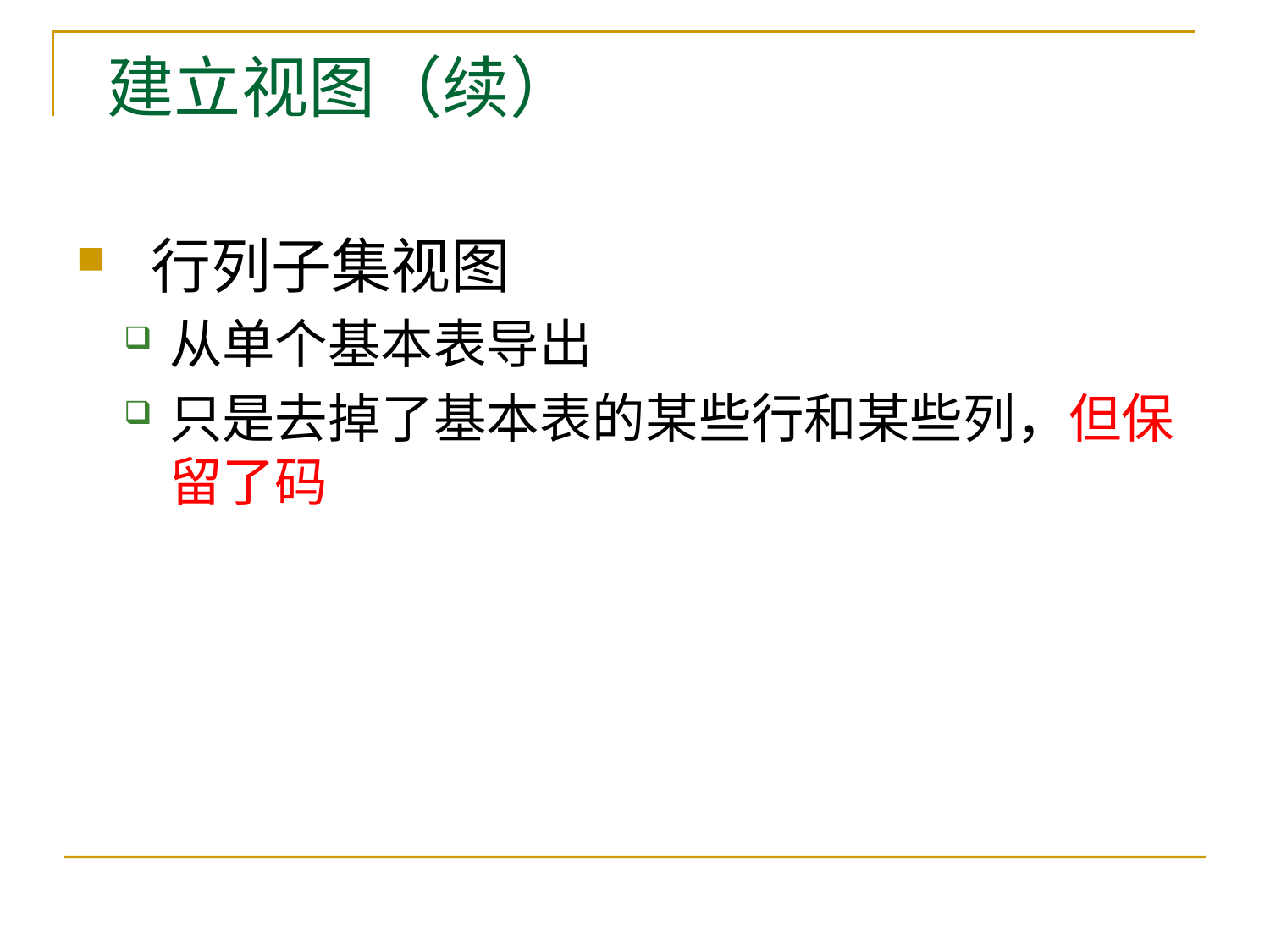

# 建立视图（续）
 行列子集视图
从单个基本表导出
只是去掉了基本表的某些行和某些列，但保留了码